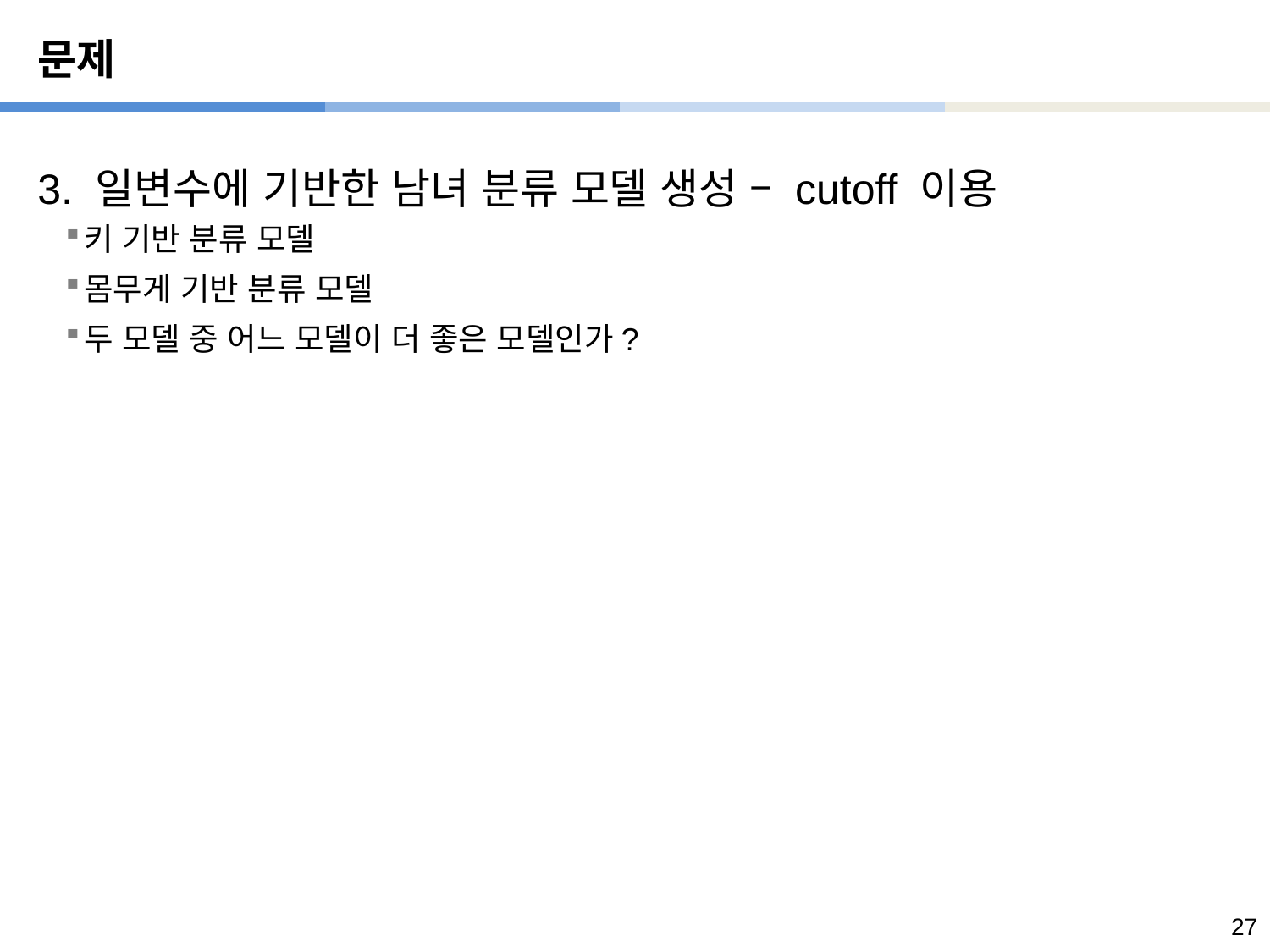

# 문제
3. 일변수에 기반한 남녀 분류 모델 생성 – cutoff 이용
키 기반 분류 모델
몸무게 기반 분류 모델
두 모델 중 어느 모델이 더 좋은 모델인가?